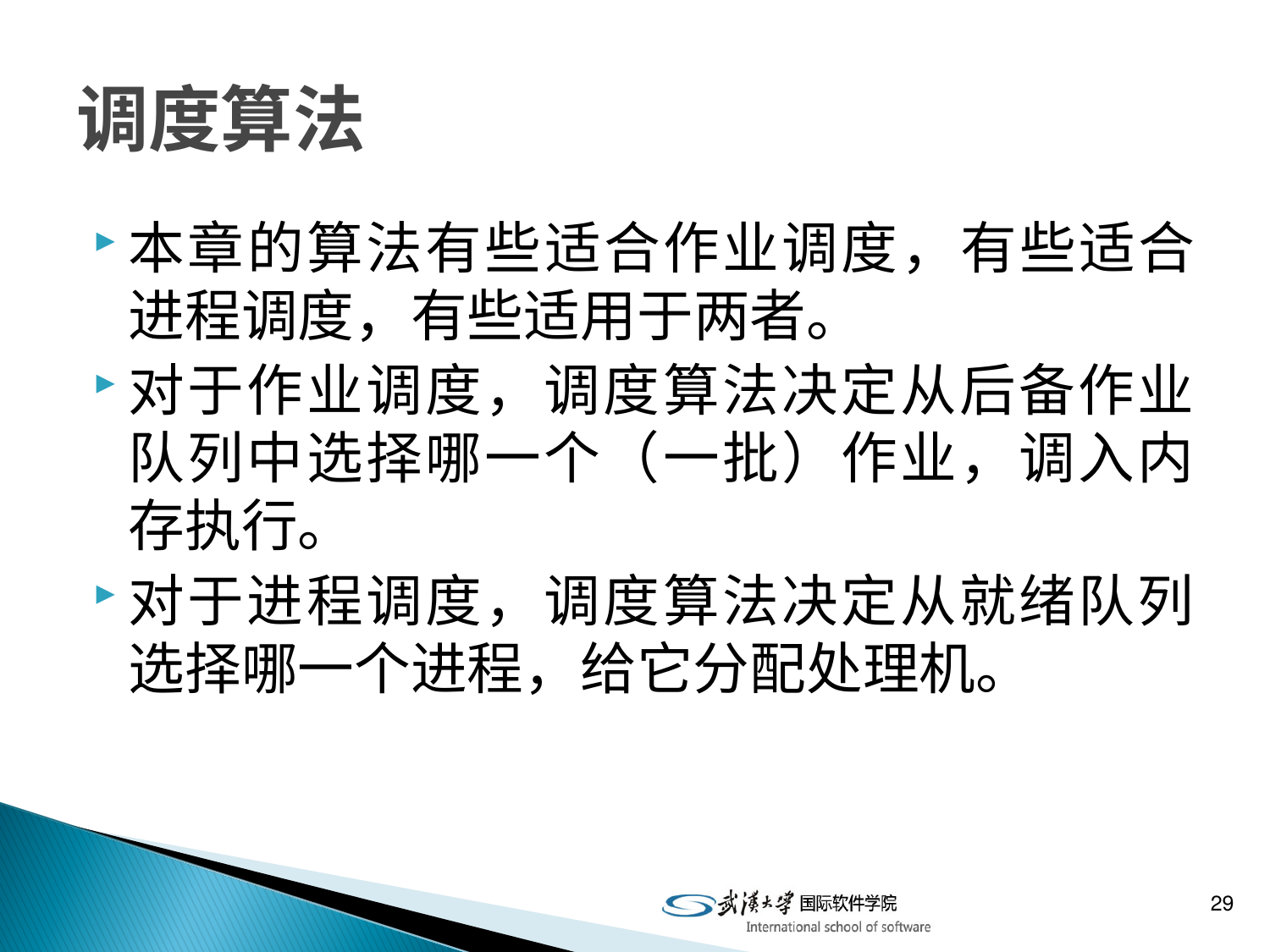

# 调度算法
本章的算法有些适合作业调度，有些适合进程调度，有些适用于两者。
对于作业调度，调度算法决定从后备作业队列中选择哪一个（一批）作业，调入内存执行。
对于进程调度，调度算法决定从就绪队列选择哪一个进程，给它分配处理机。